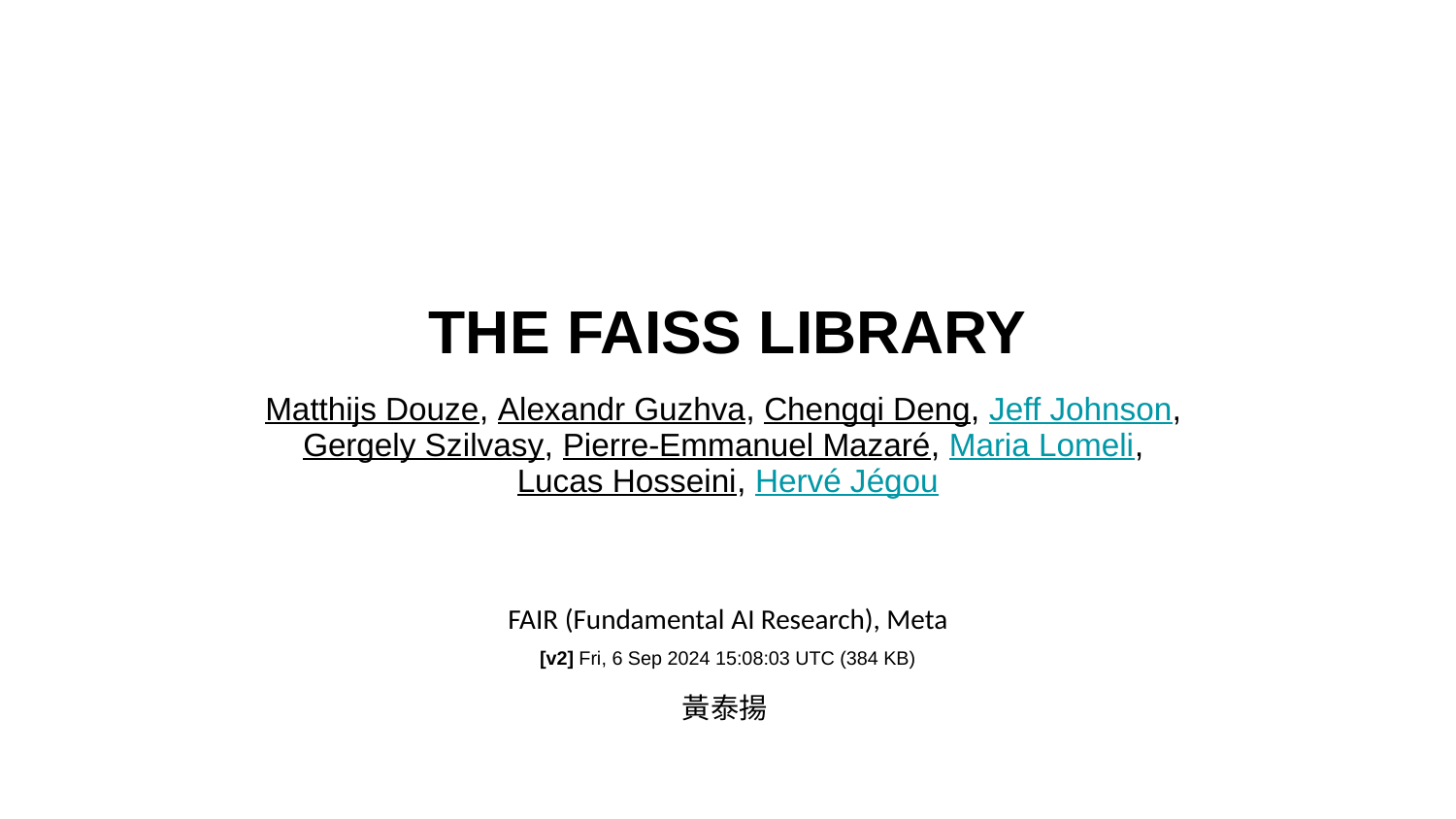

# THE FAISS LIBRARY
Matthijs Douze, Alexandr Guzhva, Chengqi Deng, Jeff Johnson, Gergely Szilvasy, Pierre-Emmanuel Mazaré, Maria Lomeli, Lucas Hosseini, Hervé Jégou
FAIR (Fundamental AI Research), Meta
[v2] Fri, 6 Sep 2024 15:08:03 UTC (384 KB)
黃泰揚